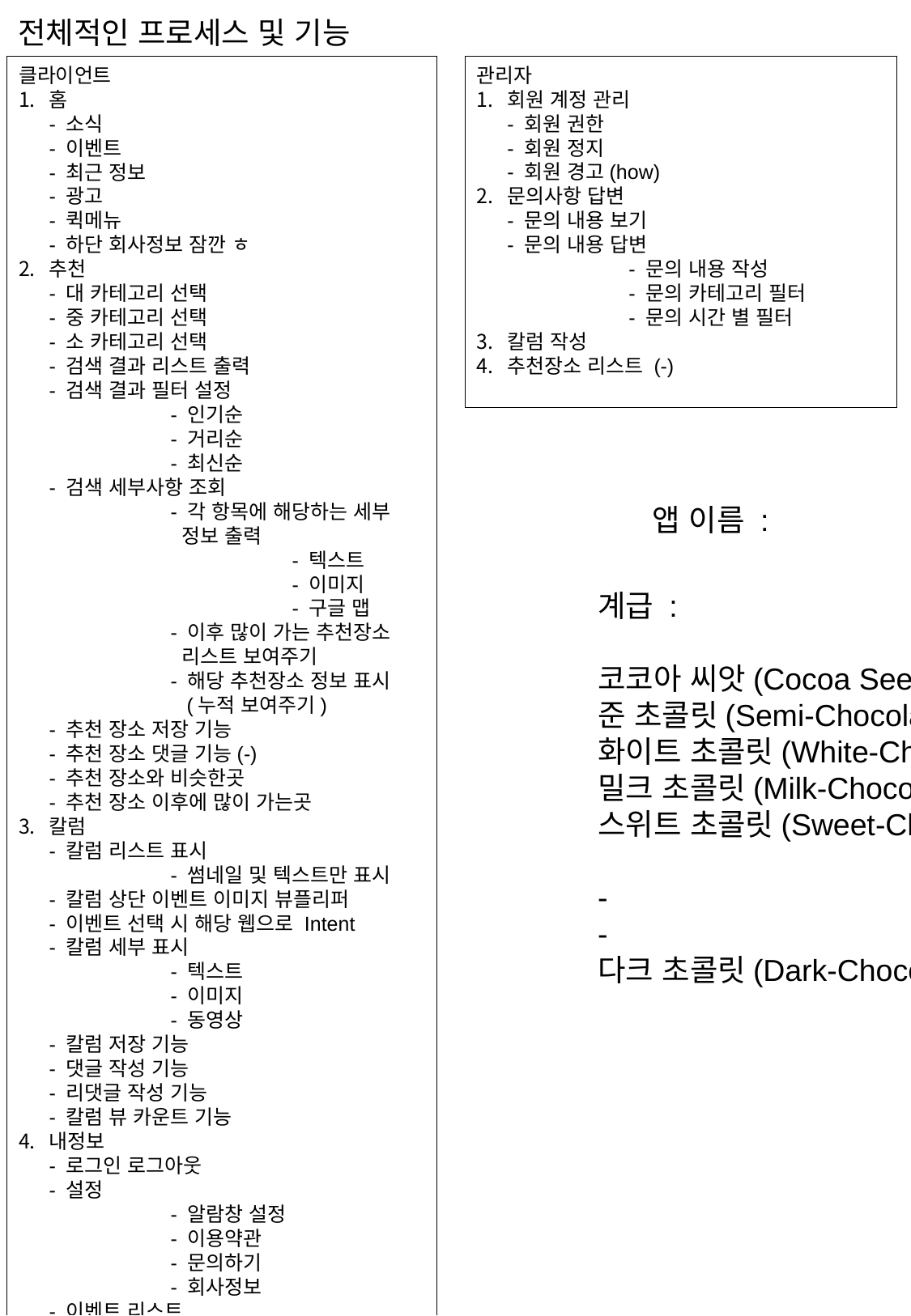

전체적인 프로세스 및 기능
클라이언트
홈
- 소식
- 이벤트
- 최근 정보
- 광고
- 퀵메뉴
- 하단 회사정보 잠깐 ㅎ
추천
- 대 카테고리 선택
- 중 카테고리 선택
- 소 카테고리 선택
- 검색 결과 리스트 출력
- 검색 결과 필터 설정
	- 인기순
	- 거리순
	- 최신순
- 검색 세부사항 조회
	- 각 항목에 해당하는 세부
	  정보 출력
		- 텍스트
		- 이미지
		- 구글 맵
	- 이후 많이 가는 추천장소
	  리스트 보여주기
	- 해당 추천장소 정보 표시
	  (누적 보여주기)
- 추천 장소 저장 기능
- 추천 장소 댓글 기능(-)
- 추천 장소와 비슷한곳
- 추천 장소 이후에 많이 가는곳
칼럼
- 칼럼 리스트 표시
	- 썸네일 및 텍스트만 표시
- 칼럼 상단 이벤트 이미지 뷰플리퍼
- 이벤트 선택 시 해당 웹으로 Intent
- 칼럼 세부 표시
	- 텍스트
	- 이미지
	- 동영상
- 칼럼 저장 기능
- 댓글 작성 기능
- 리댓글 작성 기능
- 칼럼 뷰 카운트 기능
내정보
- 로그인 로그아웃
- 설정
	- 알람창 설정
	- 이용약관
	- 문의하기
	- 회사정보
- 이벤트 리스트
- 공지사항 리스트
- 앱 정보

관리자
회원 계정 관리
- 회원 권한
- 회원 정지
- 회원 경고(how)
문의사항 답변
- 문의 내용 보기
- 문의 내용 답변
	- 문의 내용 작성
	- 문의 카테고리 필터
	- 문의 시간 별 필터
칼럼 작성
추천장소 리스트 (-)

앱 이름 :
계급 :

코코아 씨앗(Cocoa Seeds)
준 초콜릿(Semi-Chocolate) 7%
화이트 초콜릿(White-Chocolate) 20%
밀크 초콜릿(Milk-Chocolate) 25%
스위트 초콜릿(Sweet-Chocolate) 30%

-
-
다크 초콜릿(Dark-Chocolate) 90% 이상